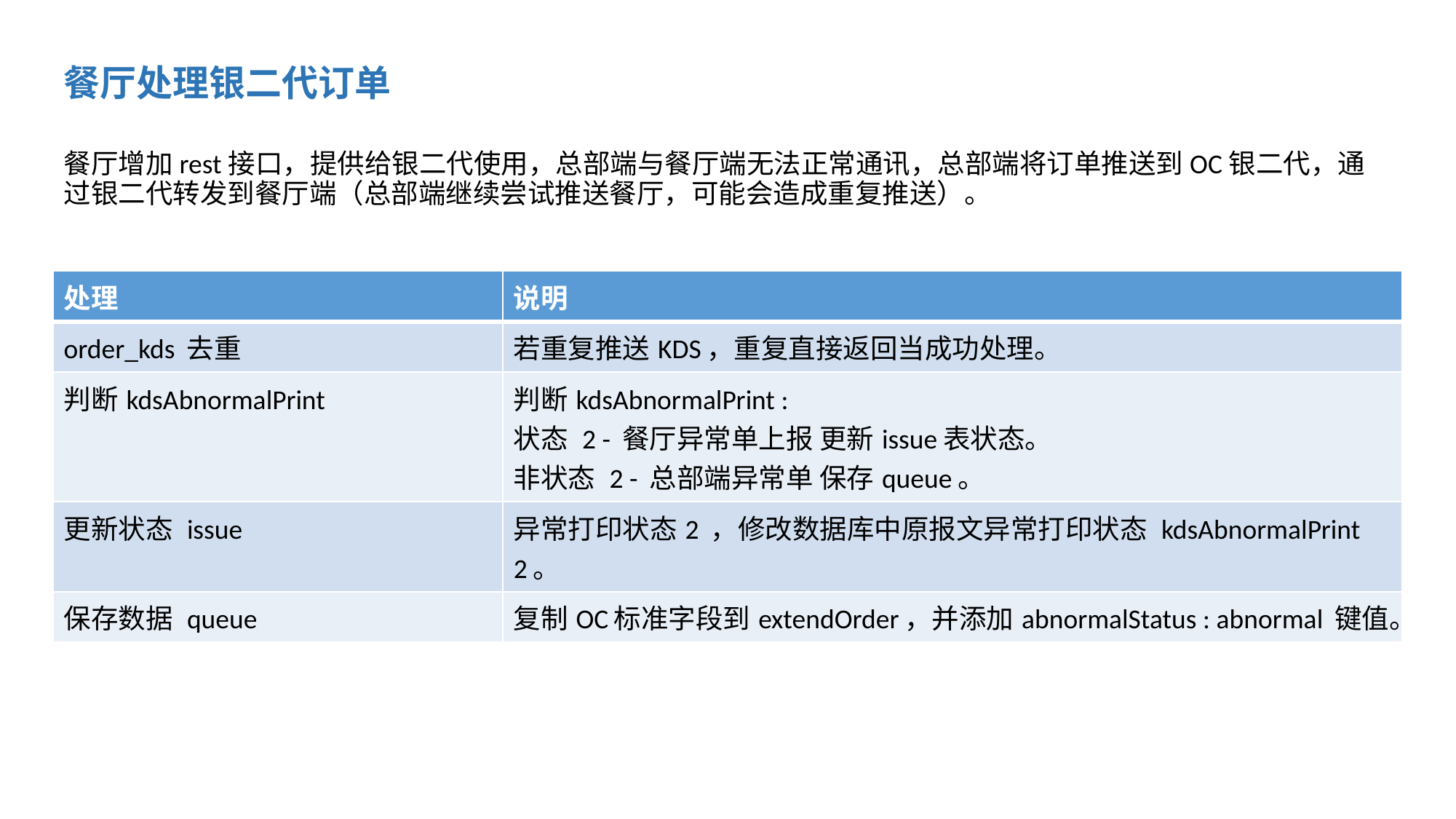

餐厅处理银二代订单
餐厅增加rest接口，提供给银二代使用，总部端与餐厅端无法正常通讯，总部端将订单推送到OC银二代，通过银二代转发到餐厅端（总部端继续尝试推送餐厅，可能会造成重复推送）。
| 处理 | 说明 |
| --- | --- |
| order\_kds 去重 | 若重复推送KDS，重复直接返回当成功处理。 |
| 判断kdsAbnormalPrint | 判断kdsAbnormalPrint : 状态 2 - 餐厅异常单上报 更新issue表状态。 非状态 2 - 总部端异常单 保存queue。 |
| 更新状态 issue | 异常打印状态2 ，修改数据库中原报文异常打印状态 kdsAbnormalPrint 2。 |
| 保存数据 queue | 复制OC标准字段到extendOrder，并添加abnormalStatus : abnormal 键值。 |